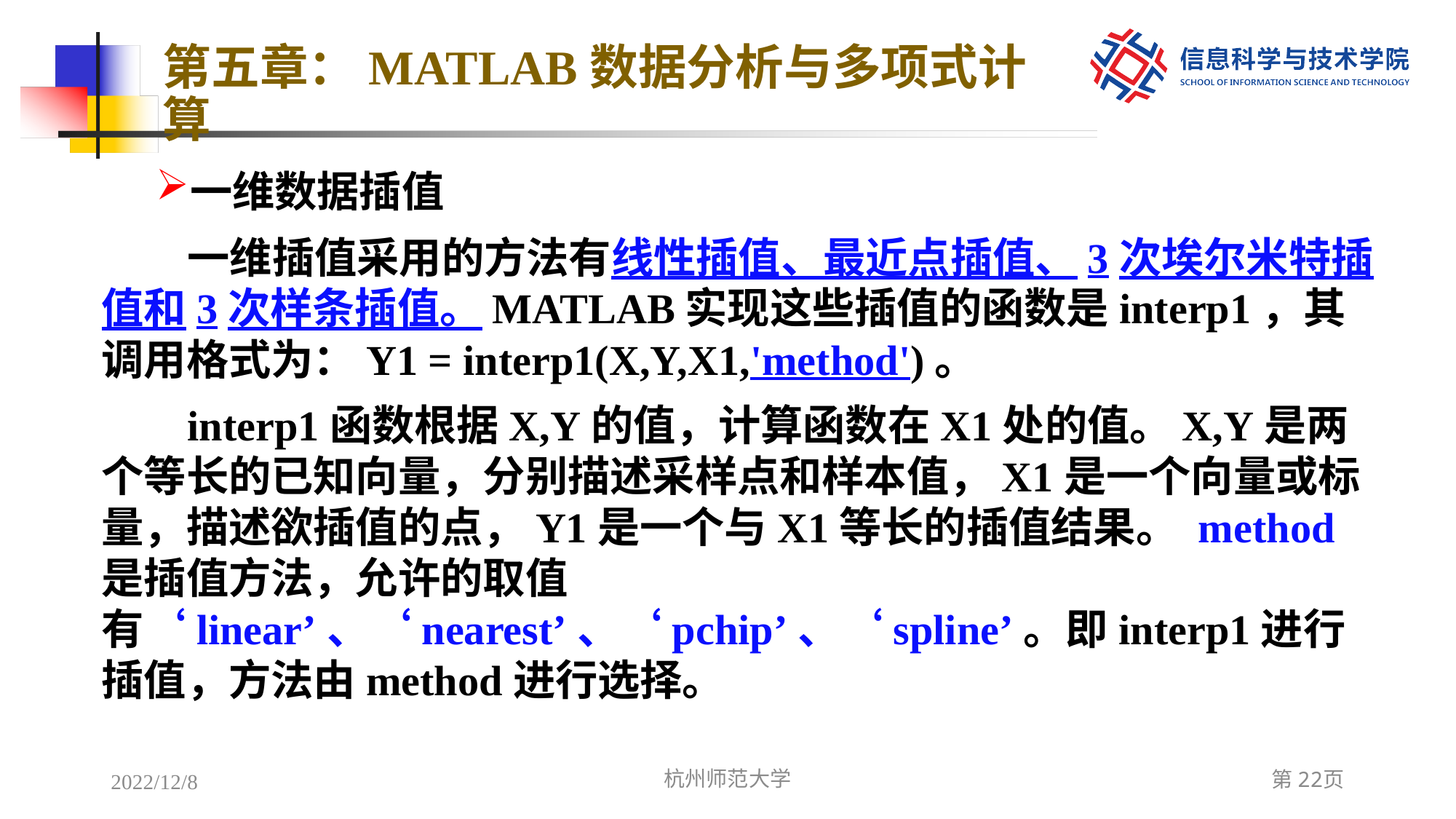

# 第五章：MATLAB数据分析与多项式计算
一维数据插值
一维插值采用的方法有线性插值、最近点插值、3次埃尔米特插值和3次样条插值。MATLAB实现这些插值的函数是interp1，其调用格式为：Y1 = interp1(X,Y,X1,'method')。
interp1函数根据X,Y的值，计算函数在X1处的值。X,Y是两个等长的已知向量，分别描述采样点和样本值，X1是一个向量或标量，描述欲插值的点，Y1是一个与X1等长的插值结果。 method是插值方法，允许的取值有‘linear’、‘nearest’、‘pchip’、‘spline’。即interp1进行插值，方法由method进行选择。

2022/12/8
杭州师范大学
第22页